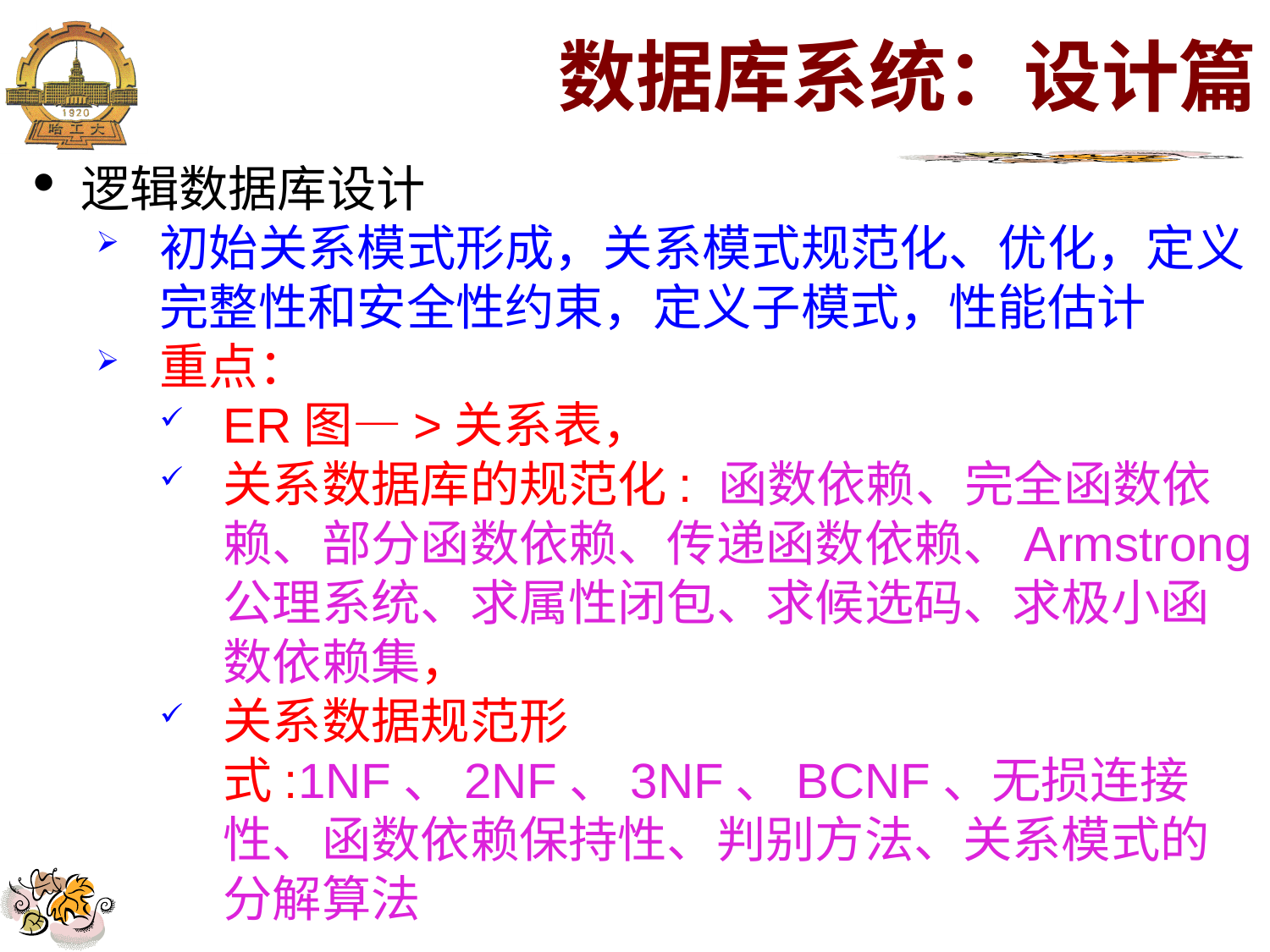

数据库系统：设计篇
逻辑数据库设计
初始关系模式形成，关系模式规范化、优化，定义完整性和安全性约束，定义子模式，性能估计
重点：
ER图—>关系表，
关系数据库的规范化: 函数依赖、完全函数依赖、部分函数依赖、传递函数依赖、Armstrong公理系统、求属性闭包、求候选码、求极小函数依赖集，
关系数据规范形式:1NF、2NF、3NF、BCNF、无损连接性、函数依赖保持性、判别方法、关系模式的分解算法